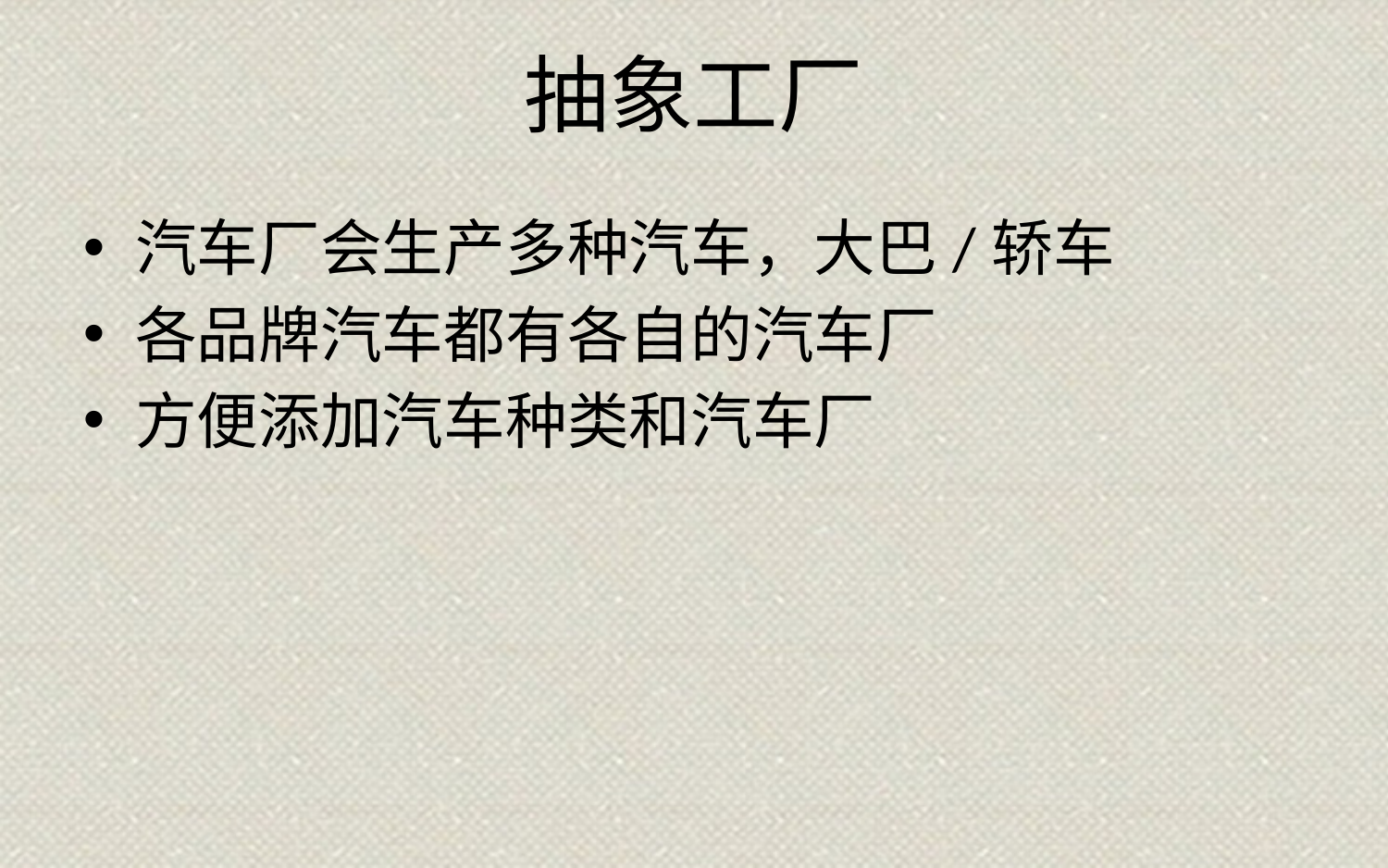

# 抽象工厂
汽车厂会生产多种汽车，大巴/轿车
各品牌汽车都有各自的汽车厂
方便添加汽车种类和汽车厂